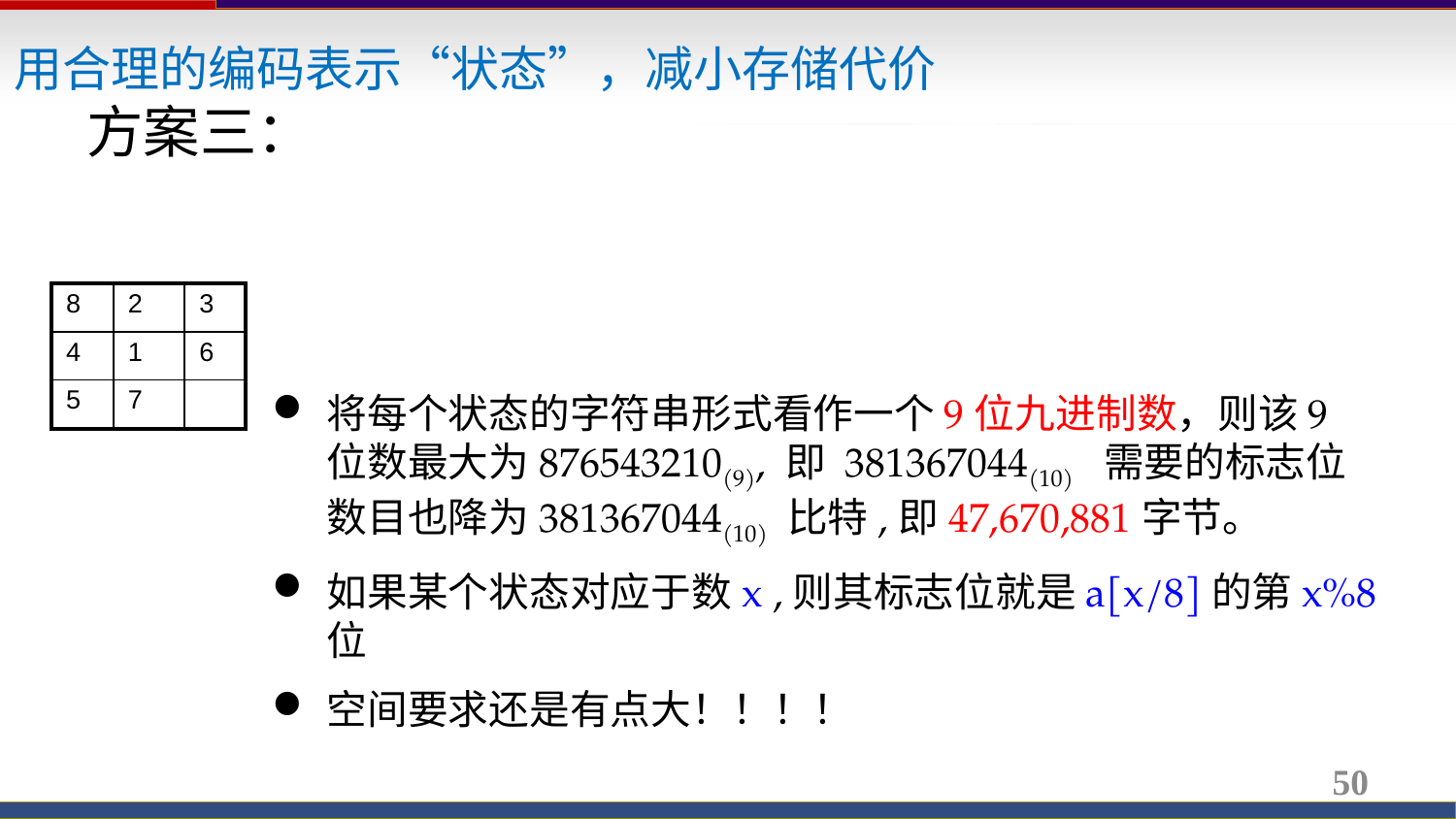

用合理的编码表示“状态”，减小存储代价
方案三：

将每个状态的字符串形式看作一个9位九进制数，则该9位数最大为876543210(9), 即 381367044(10)  需要的标志位数目也降为381367044(10) 比特,即47,670,881字节。
如果某个状态对应于数x ,则其标志位就是a[x/8]的第x%8位
空间要求还是有点大！！！！
| 8 | 2 | 3 |
| --- | --- | --- |
| 4 | 1 | 6 |
| 5 | 7 |  |